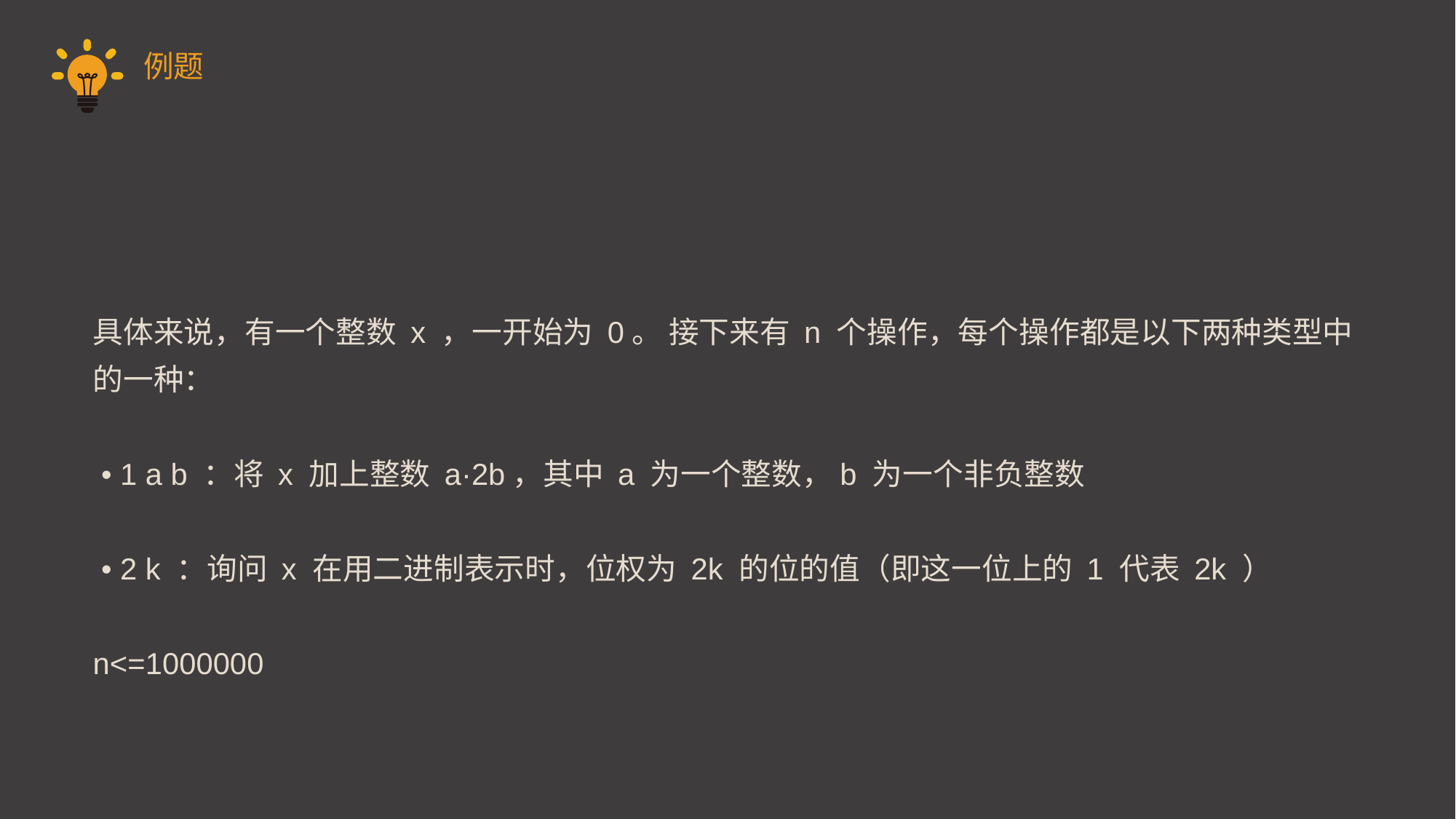

例题
具体来说，有一个整数 x ，一开始为 0。 接下来有 n 个操作，每个操作都是以下两种类型中的一种：

 • 1 a b ：将 x 加上整数 a·2b，其中 a 为一个整数，b 为一个非负整数

 • 2 k ：询问 x 在用二进制表示时，位权为 2k 的位的值（即这一位上的 1 代表 2k ）

n<=1000000